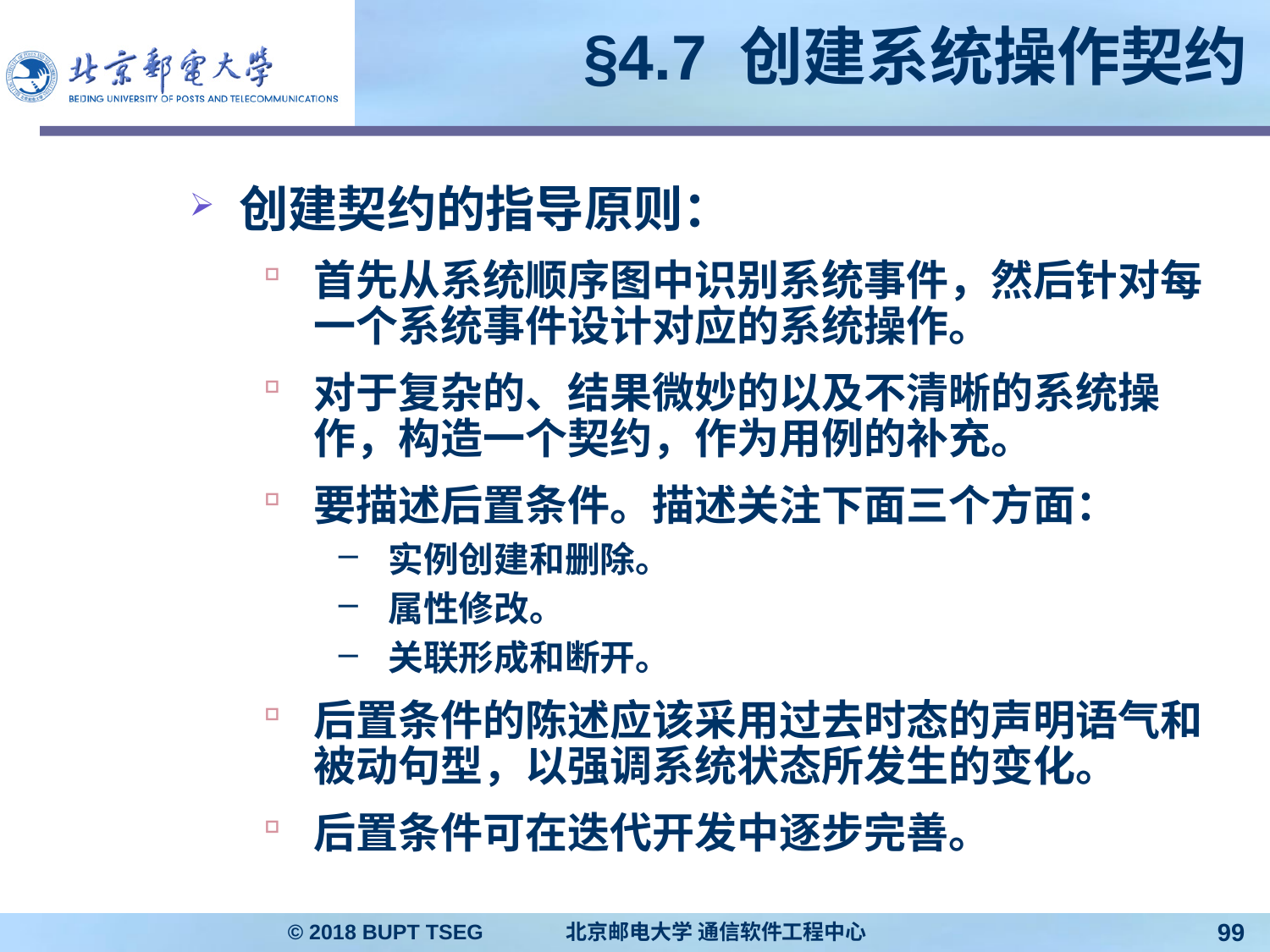

# §4.7 创建系统操作契约
创建契约的指导原则：
首先从系统顺序图中识别系统事件，然后针对每一个系统事件设计对应的系统操作。
对于复杂的、结果微妙的以及不清晰的系统操作，构造一个契约，作为用例的补充。
要描述后置条件。描述关注下面三个方面：
实例创建和删除。
属性修改。
关联形成和断开。
后置条件的陈述应该采用过去时态的声明语气和被动句型，以强调系统状态所发生的变化。
后置条件可在迭代开发中逐步完善。
© 2018 BUPT TSEG             北京邮电大学 通信软件工程中心